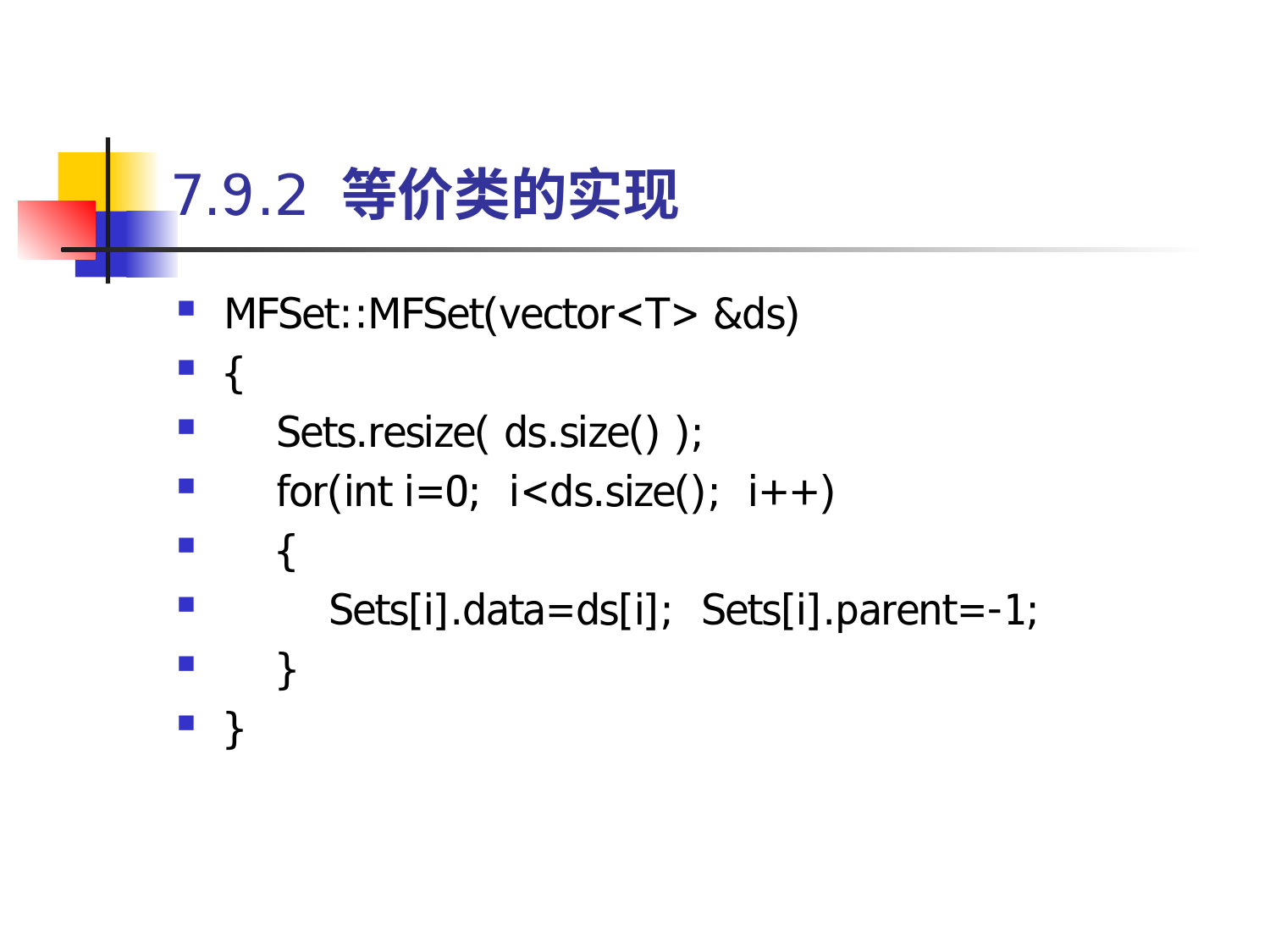

# 7.9.2 等价类的实现
MFSet::MFSet(vector<T> &ds)
{
    Sets.resize( ds.size() );
    for(int i=0;  i<ds.size();  i++)
    {
        Sets[i].data=ds[i];  Sets[i].parent=-1;
    }
}